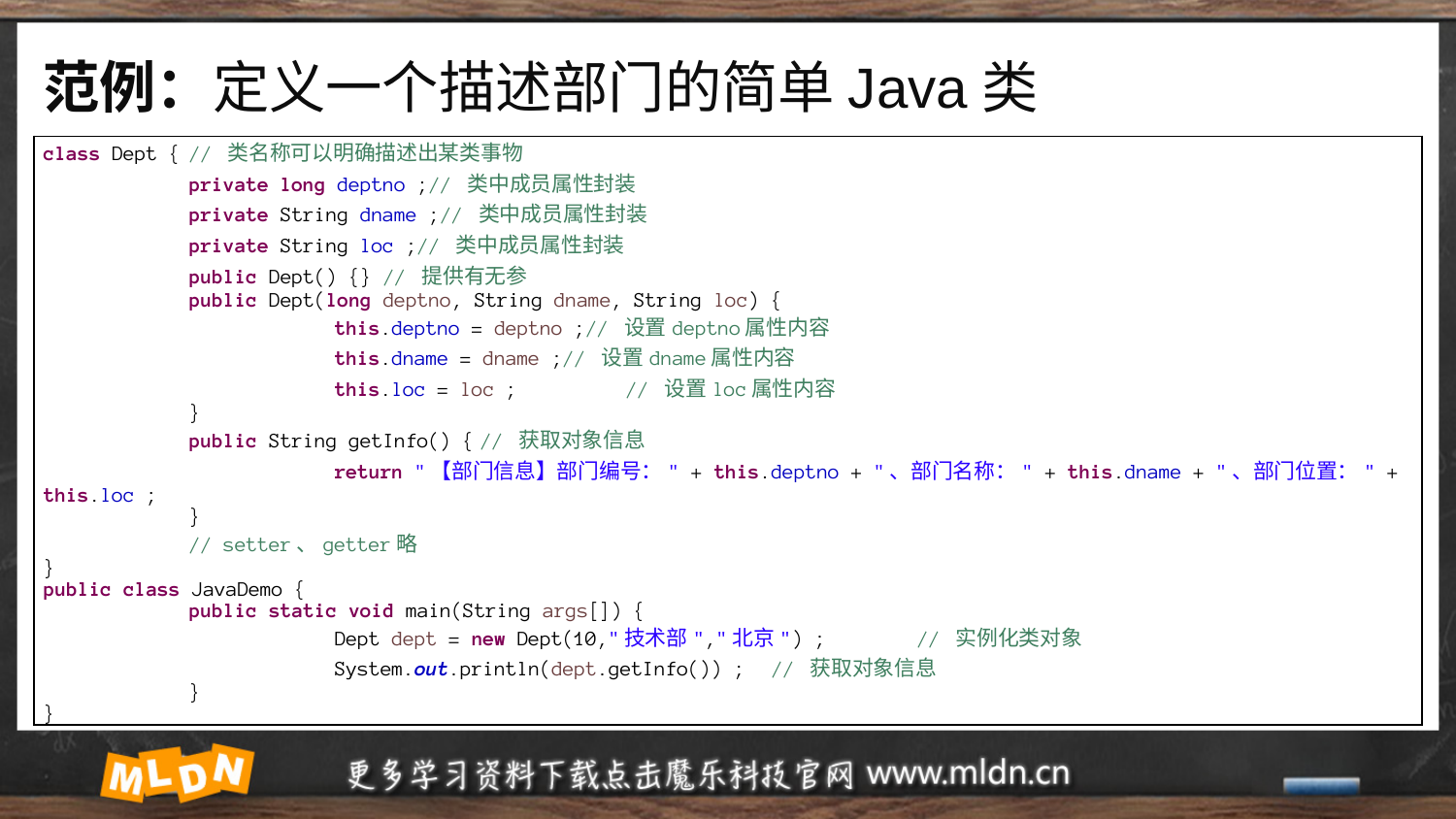

# 范例：定义一个描述部门的简单Java类
| class Dept { // 类名称可以明确描述出某类事物 private long deptno ;// 类中成员属性封装 private String dname ;// 类中成员属性封装 private String loc ;// 类中成员属性封装 public Dept() {} // 提供有无参 public Dept(long deptno, String dname, String loc) { this.deptno = deptno ;// 设置deptno属性内容 this.dname = dname ;// 设置dname属性内容 this.loc = loc ; // 设置loc属性内容 } public String getInfo() { // 获取对象信息 return "【部门信息】部门编号：" + this.deptno + "、部门名称：" + this.dname + "、部门位置：" + this.loc ; } // setter、getter略 } public class JavaDemo { public static void main(String args[]) { Dept dept = new Dept(10,"技术部","北京") ; // 实例化类对象 System.out.println(dept.getInfo()) ; // 获取对象信息 } } |
| --- |